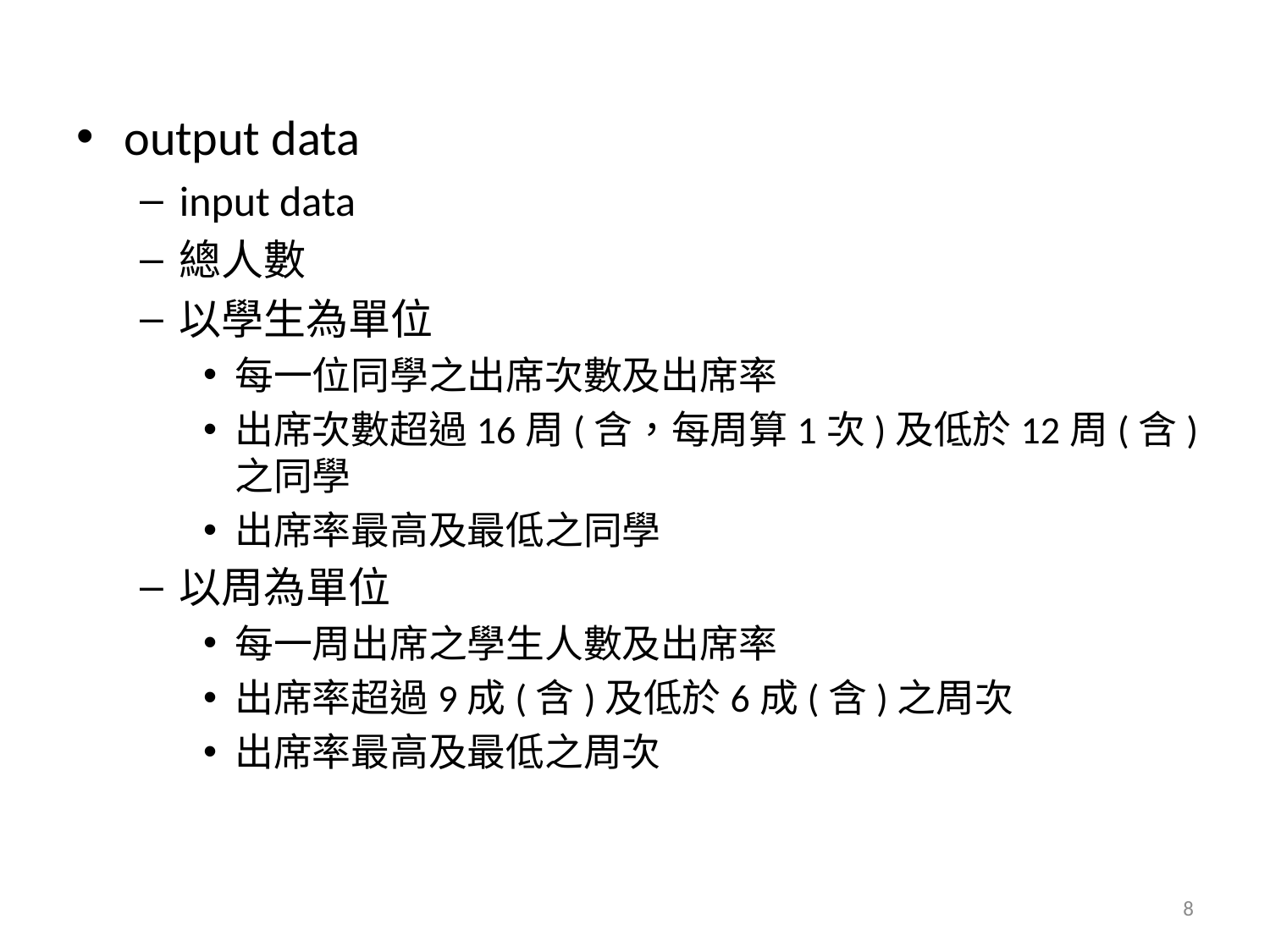

output data
input data
總人數
以學生為單位
每一位同學之出席次數及出席率
出席次數超過16周(含，每周算1次)及低於12周(含)之同學
出席率最高及最低之同學
以周為單位
每一周出席之學生人數及出席率
出席率超過9成(含)及低於6成(含)之周次
出席率最高及最低之周次
8